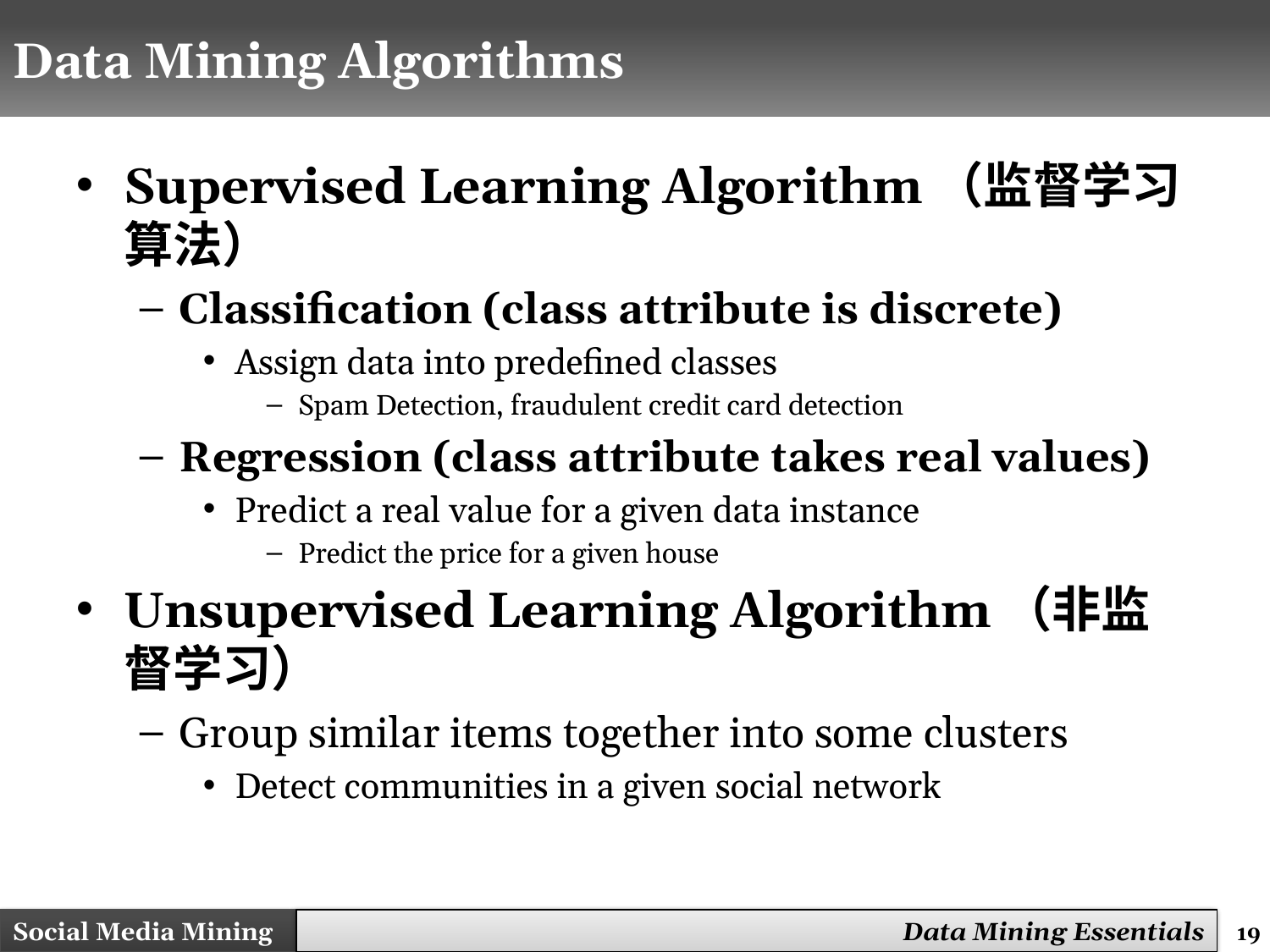

# Data Mining Algorithms
Supervised Learning Algorithm（监督学习算法）
Classification (class attribute is discrete)
Assign data into predefined classes
Spam Detection, fraudulent credit card detection
Regression (class attribute takes real values)
Predict a real value for a given data instance
Predict the price for a given house
Unsupervised Learning Algorithm（非监督学习）
Group similar items together into some clusters
Detect communities in a given social network